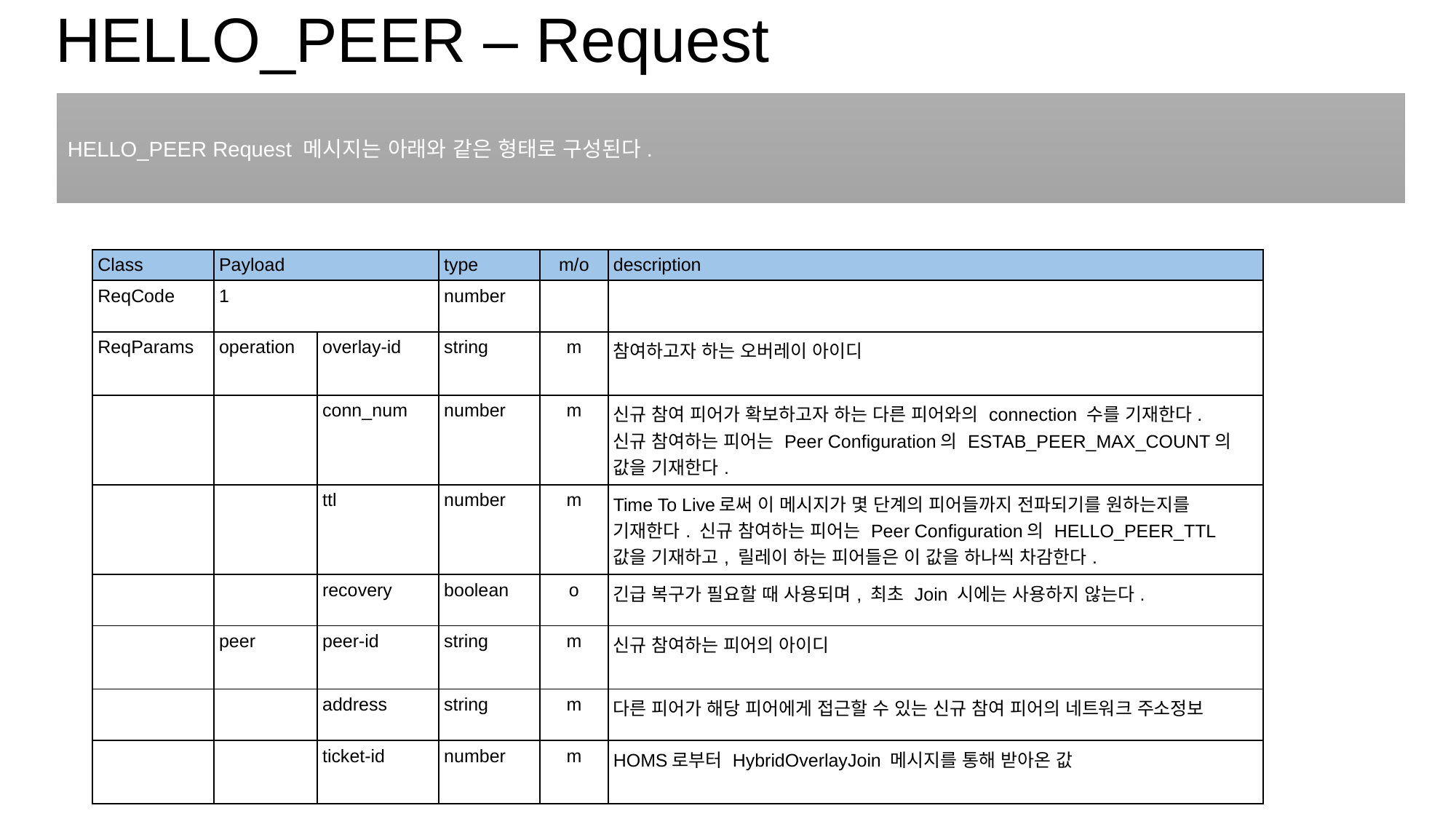

# HELLO_PEER – Request
HELLO_PEER Request 메시지는 아래와 같은 형태로 구성된다.

| Class | Payload |  | type | m/o | description |
| --- | --- | --- | --- | --- | --- |
| ReqCode | 1 |  | number |  |  |
| ReqParams | operation | overlay-id | string | m | 참여하고자 하는 오버레이 아이디 |
|  |  | conn\_num | number | m | 신규 참여 피어가 확보하고자 하는 다른 피어와의 connection 수를 기재한다. 신규 참여하는 피어는 Peer Configuration의 ESTAB\_PEER\_MAX\_COUNT의 값을 기재한다. |
|  |  | ttl | number | m | Time To Live로써 이 메시지가 몇 단계의 피어들까지 전파되기를 원하는지를 기재한다. 신규 참여하는 피어는 Peer Configuration의 HELLO\_PEER\_TTL 값을 기재하고, 릴레이 하는 피어들은 이 값을 하나씩 차감한다. |
|  |  | recovery | boolean | o | 긴급 복구가 필요할 때 사용되며, 최초 Join 시에는 사용하지 않는다. |
|  | peer | peer-id | string | m | 신규 참여하는 피어의 아이디 |
|  |  | address | string | m | 다른 피어가 해당 피어에게 접근할 수 있는 신규 참여 피어의 네트워크 주소정보 |
|  |  | ticket-id | number | m | HOMS로부터 HybridOverlayJoin 메시지를 통해 받아온 값 |